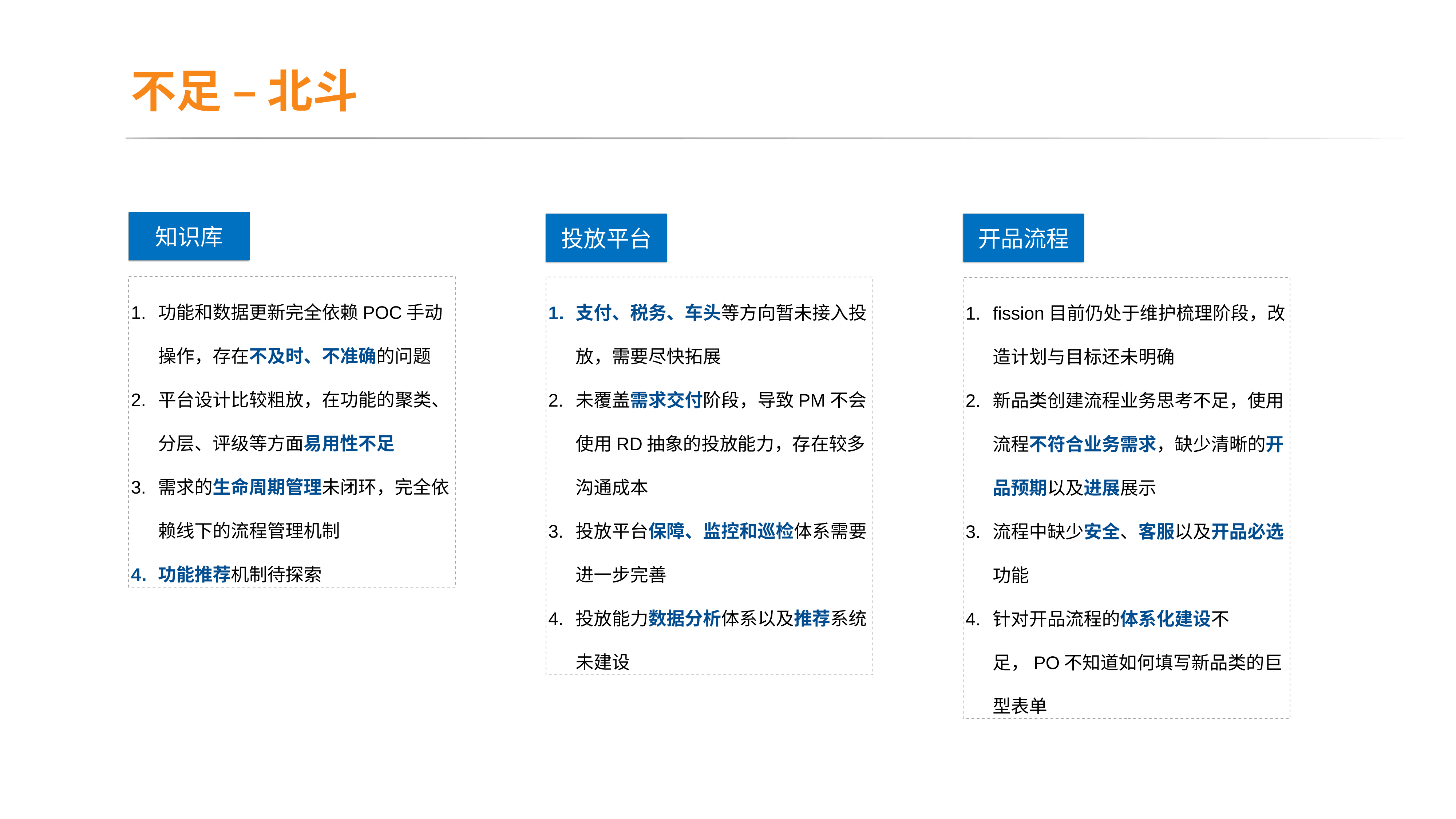

不足 – 北斗
知识库
投放平台
开品流程
功能和数据更新完全依赖POC手动操作，存在不及时、不准确的问题
平台设计比较粗放，在功能的聚类、分层、评级等方面易用性不足
需求的生命周期管理未闭环，完全依赖线下的流程管理机制
功能推荐机制待探索
支付、税务、车头等方向暂未接入投放，需要尽快拓展
未覆盖需求交付阶段，导致PM不会使用RD抽象的投放能力，存在较多沟通成本
投放平台保障、监控和巡检体系需要进一步完善
投放能力数据分析体系以及推荐系统未建设
fission目前仍处于维护梳理阶段，改造计划与目标还未明确
新品类创建流程业务思考不足，使用流程不符合业务需求，缺少清晰的开品预期以及进展展示
流程中缺少安全、客服以及开品必选功能
针对开品流程的体系化建设不足，PO不知道如何填写新品类的巨型表单